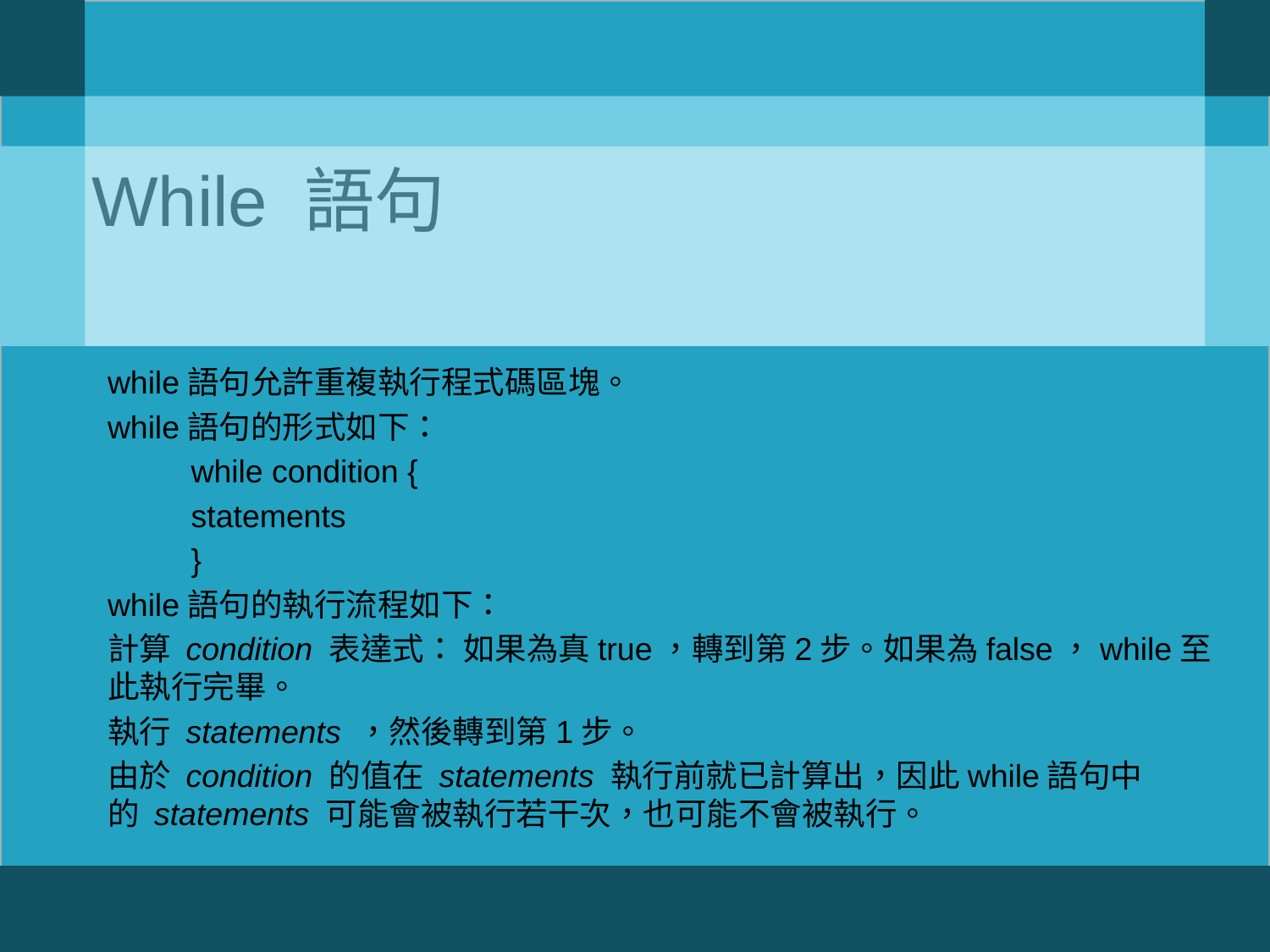

# While 語句
while語句允許重複執行程式碼區塊。
while語句的形式如下：
while condition {
statements
}
while語句的執行流程如下：
計算 condition 表達式： 如果為真true，轉到第2步。如果為false，while至此執行完畢。
執行 statements ，然後轉到第1步。
由於 condition 的值在 statements 執行前就已計算出，因此while語句中的 statements 可能會被執行若干次，也可能不會被執行。